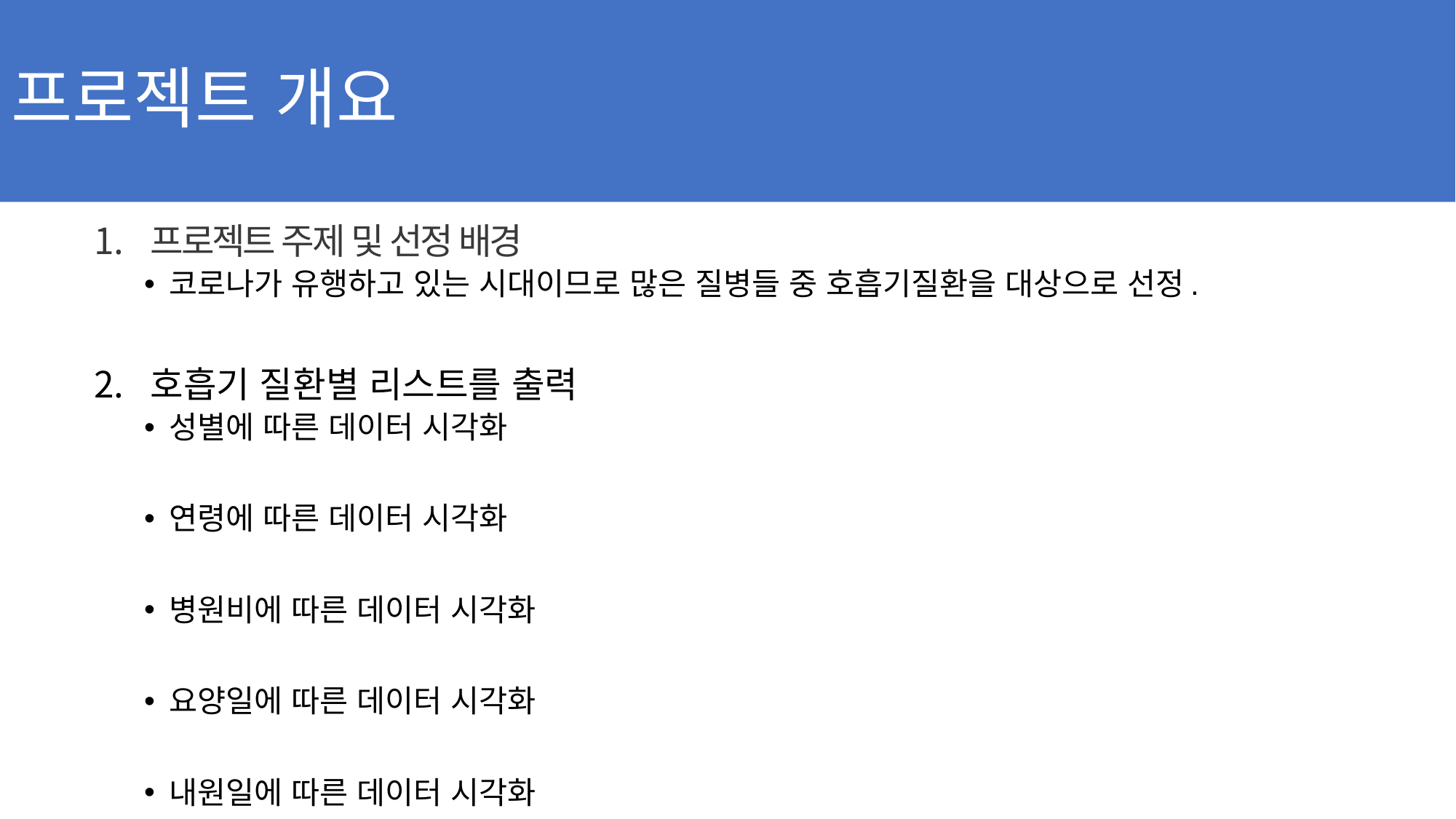

# 프로젝트 개요
프로젝트 주제 및 선정 배경
코로나가 유행하고 있는 시대이므로 많은 질병들 중 호흡기질환을 대상으로 선정.

호흡기 질환별 리스트를 출력
성별에 따른 데이터 시각화

연령에 따른 데이터 시각화

병원비에 따른 데이터 시각화

요양일에 따른 데이터 시각화

내원일에 따른 데이터 시각화